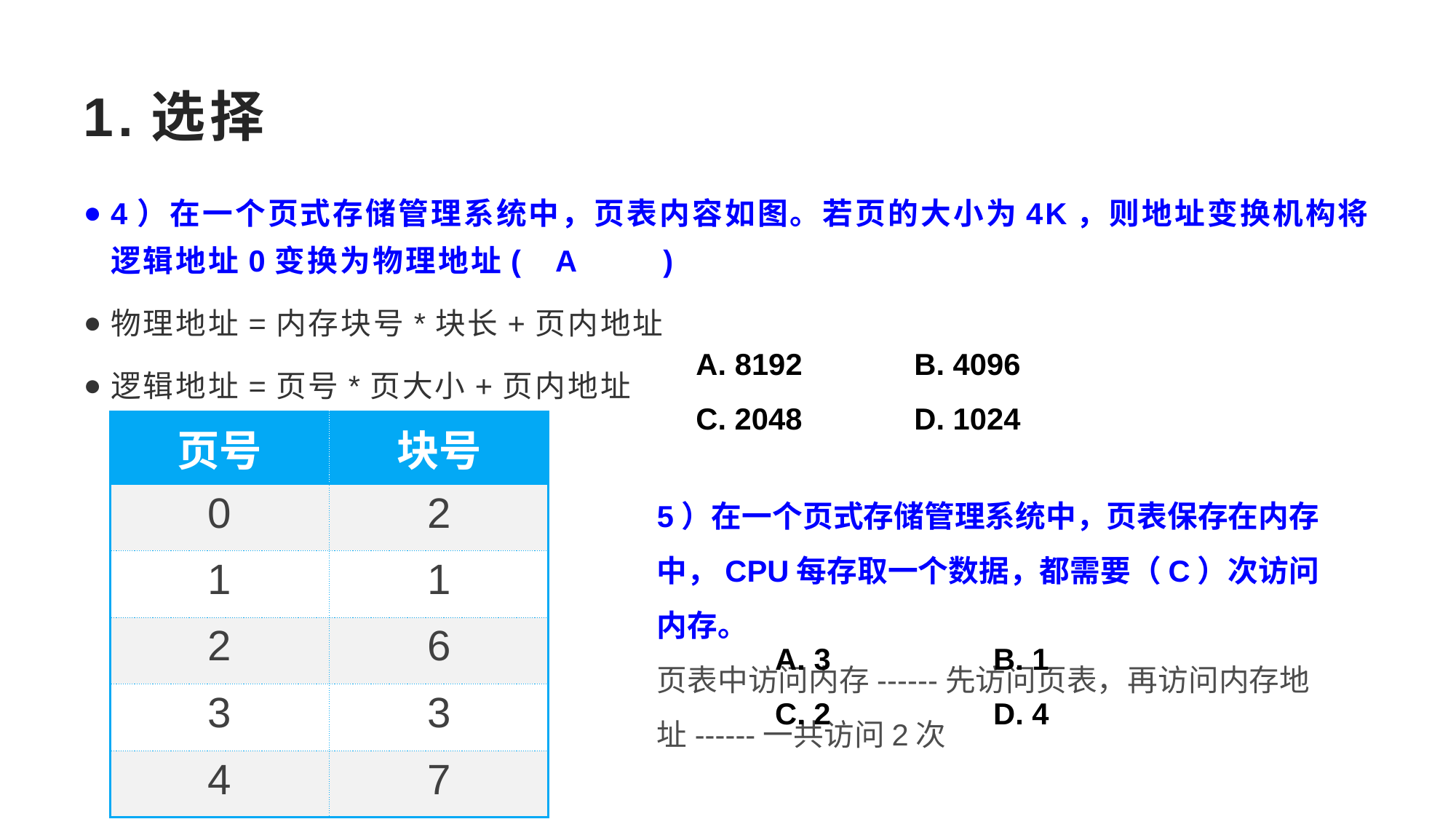

# 1.选择
4）在一个页式存储管理系统中，页表内容如图。若页的大小为4K，则地址变换机构将逻辑地址0变换为物理地址(   A        )
物理地址=内存块号*块长+页内地址
逻辑地址=页号*页大小+页内地址

	A. 8192 	B. 4096
	C. 2048		D. 1024
| 页号 | 块号 |
| --- | --- |
| 0 | 2 |
| 1 | 1 |
| 2 | 6 |
| 3 | 3 |
| 4 | 7 |
5）在一个页式存储管理系统中，页表保存在内存中，CPU每存取一个数据，都需要（C）次访问内存。
页表中访问内存------先访问页表，再访问内存地址------一共访问2次
	A. 3		B. 1
	C. 2		D. 4